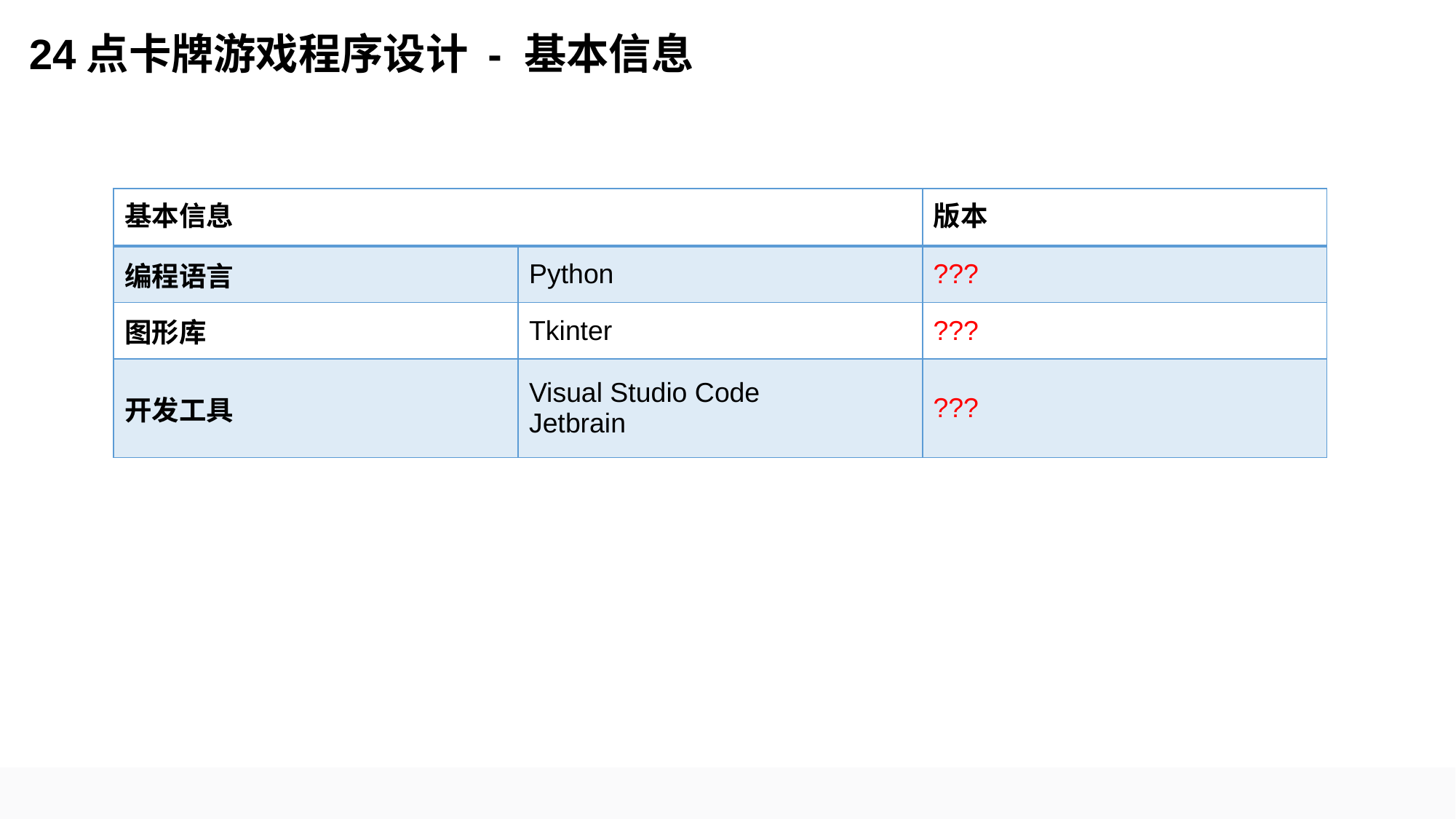

24点卡牌游戏程序设计 - 基本信息
| 基本信息 |  | 版本 |
| --- | --- | --- |
| 编程语言 | Python | ??? |
| 图形库 | Tkinter | ??? |
| 开发工具 | Visual Studio Code Jetbrain | ??? |